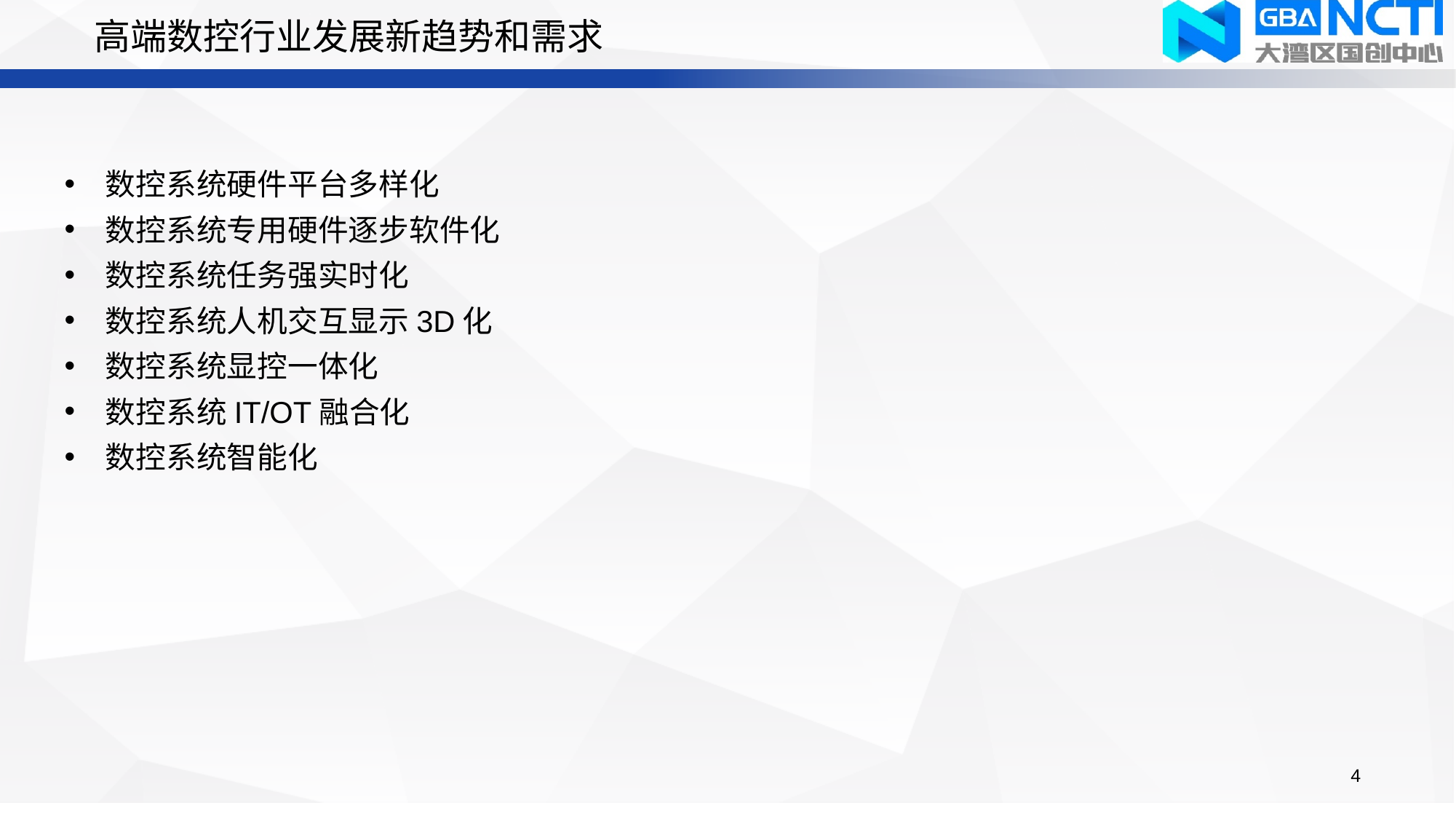

高端数控行业发展新趋势和需求
数控系统硬件平台多样化
数控系统专用硬件逐步软件化
数控系统任务强实时化
数控系统人机交互显示3D化
数控系统显控一体化
数控系统IT/OT融合化
数控系统智能化